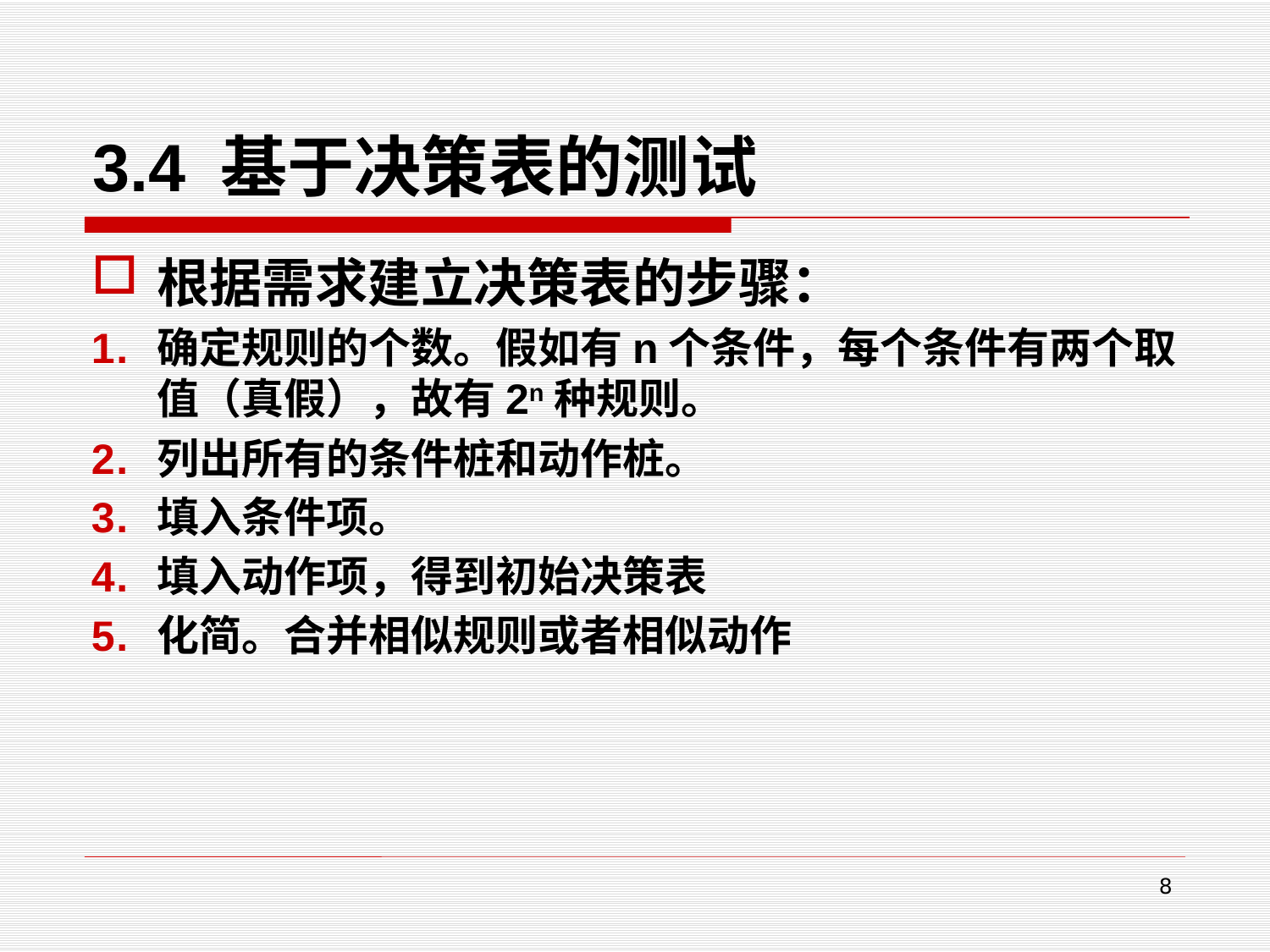

# 3.4 基于决策表的测试
根据需求建立决策表的步骤：
确定规则的个数。假如有n个条件，每个条件有两个取值（真假），故有2n种规则。
列出所有的条件桩和动作桩。
填入条件项。
填入动作项，得到初始决策表
化简。合并相似规则或者相似动作

8